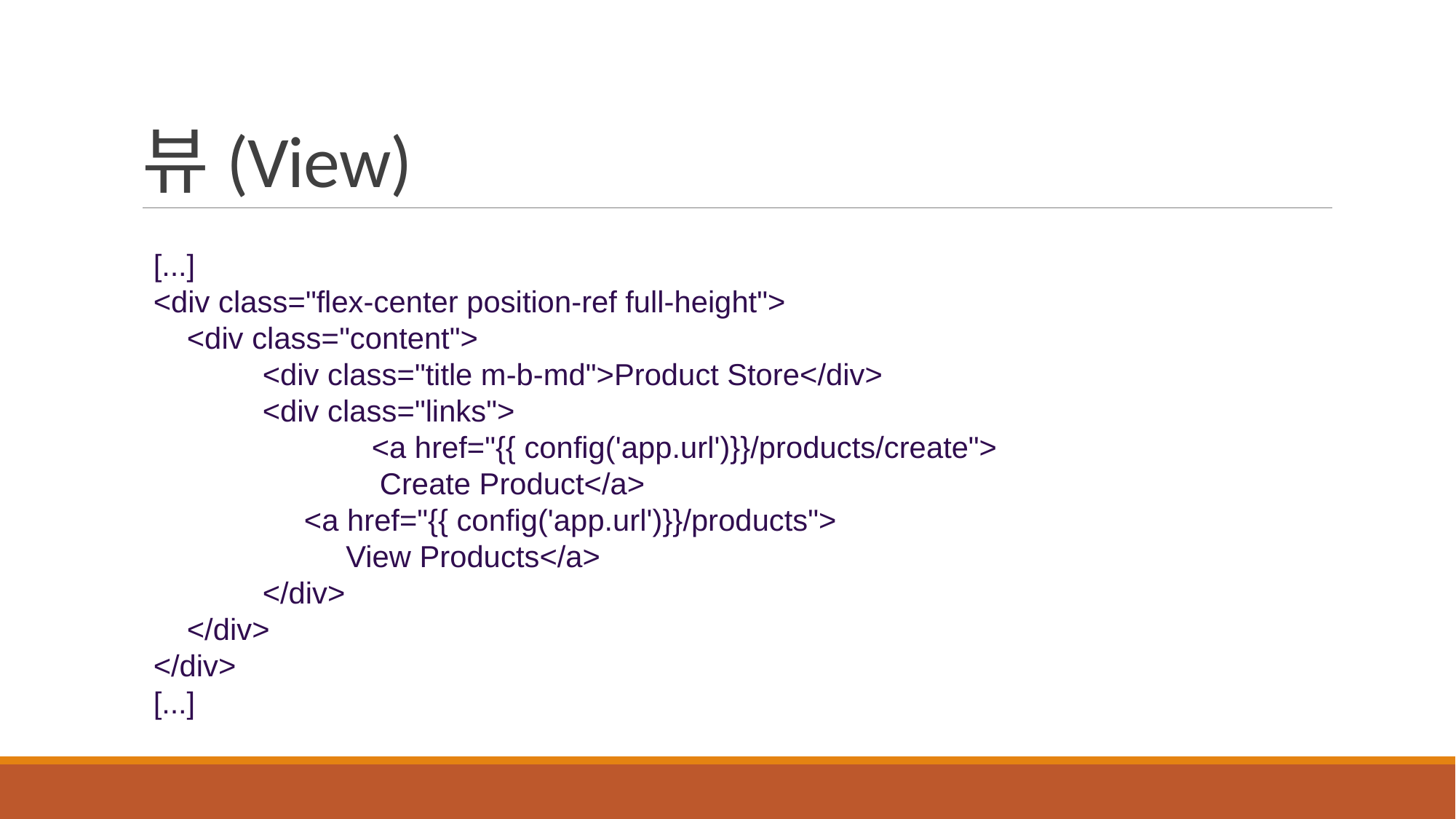

# 뷰(View)
[...]
<div class="flex-center position-ref full-height">
    <div class="content">
	<div class="title m-b-md">Product Store</div>
	<div class="links">
		<a href="{{ config('app.url')}}/products/create">
	              Create Product</a>
                  <a href="{{ config('app.url')}}/products">
                       View Products</a>
 	</div>
    </div>
</div>
[...]